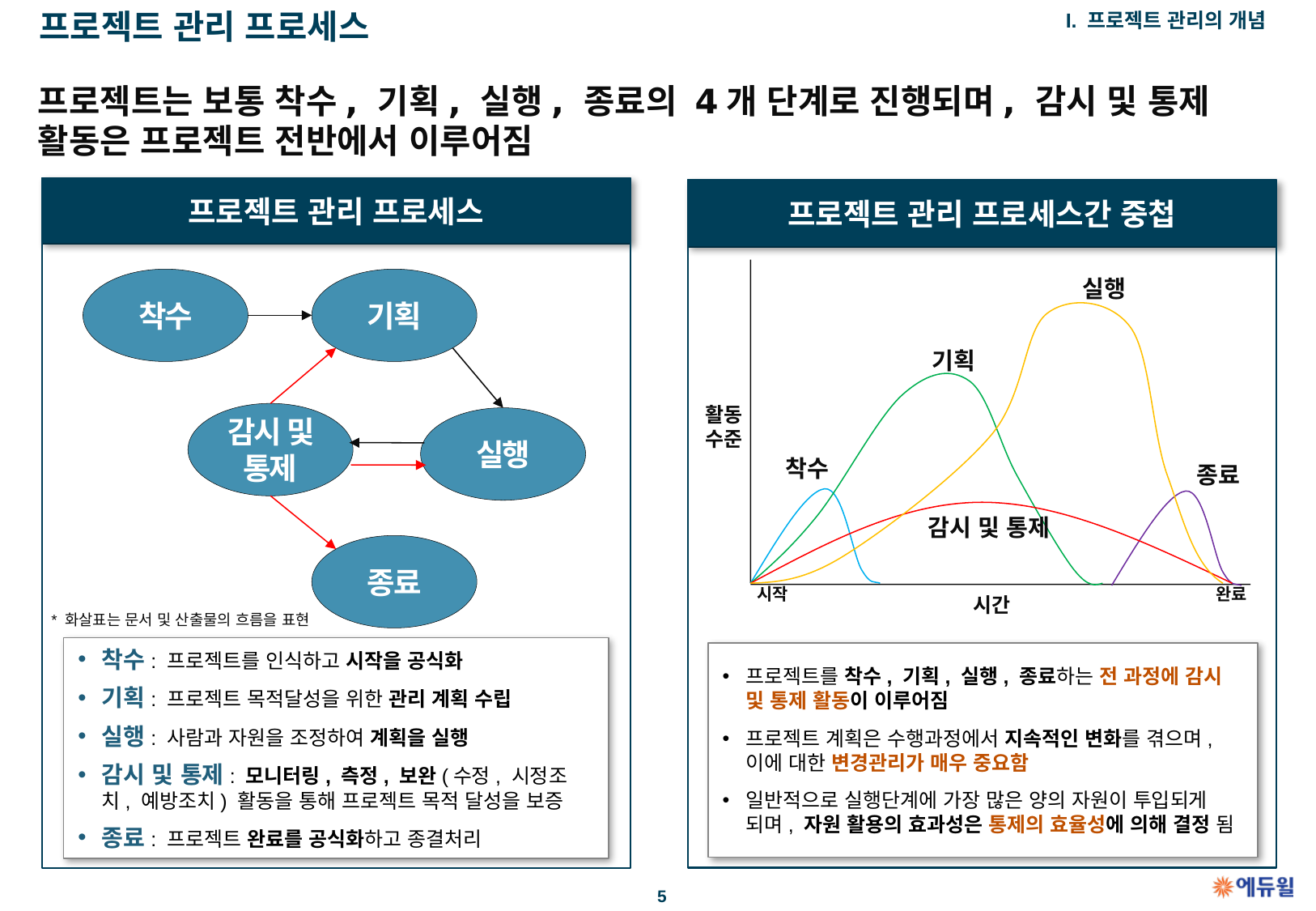

프로젝트 관리 프로세스
I. 프로젝트 관리의 개념
# 프로젝트는 보통 착수, 기획, 실행, 종료의 4개 단계로 진행되며, 감시 및 통제 활동은 프로젝트 전반에서 이루어짐
프로젝트 관리 프로세스

프로젝트 관리 프로세스간 중첩

실행

기획

활동 수준
착수
종료

감시 및 통제
시작
완료

시간
착수
기획
감시 및 통제
실행
종료
* 화살표는 문서 및 산출물의 흐름을 표현
착수: 프로젝트를 인식하고 시작을 공식화
기획: 프로젝트 목적달성을 위한 관리 계획 수립
실행: 사람과 자원을 조정하여 계획을 실행
감시 및 통제: 모니터링, 측정, 보완(수정, 시정조치, 예방조치) 활동을 통해 프로젝트 목적 달성을 보증
종료: 프로젝트 완료를 공식화하고 종결처리
프로젝트를 착수, 기획, 실행, 종료하는 전 과정에 감시 및 통제 활동이 이루어짐
프로젝트 계획은 수행과정에서 지속적인 변화를 겪으며, 이에 대한 변경관리가 매우 중요함
일반적으로 실행단계에 가장 많은 양의 자원이 투입되게 되며, 자원 활용의 효과성은 통제의 효율성에 의해 결정 됨